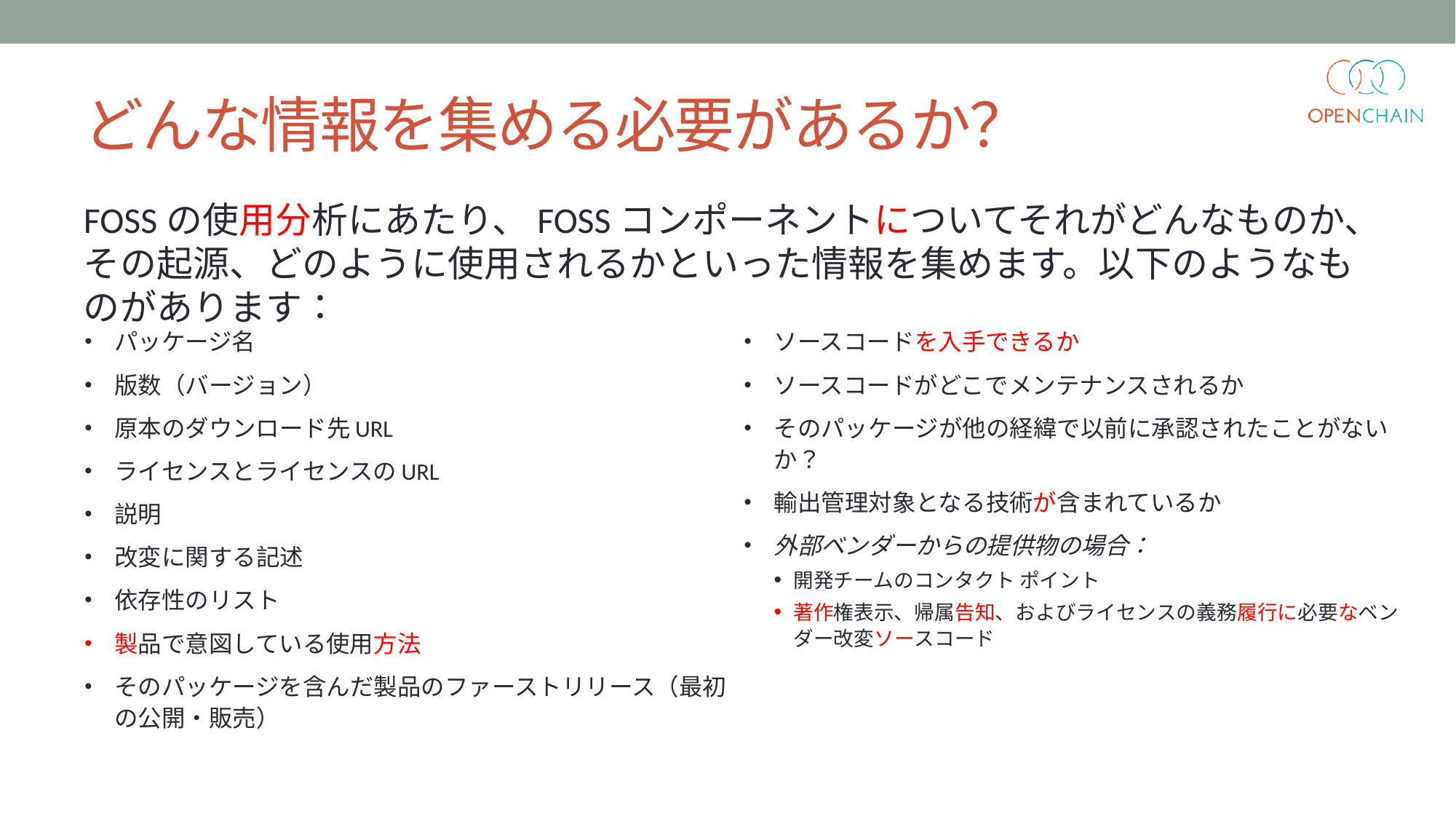

# どんな情報を集める必要があるか？
FOSSの使用分析にあたり、FOSSコンポーネントについてそれがどんなものか、その起源、どのように使用されるかといった情報を集めます。以下のようなものがあります：
パッケージ名
版数（バージョン）
原本のダウンロード先URL
ライセンスとライセンスのURL
説明
改変に関する記述
依存性のリスト
製品で意図している使用方法
そのパッケージを含んだ製品のファーストリリース（最初の公開・販売）
ソースコードを入手できるか
ソースコードがどこでメンテナンスされるか
そのパッケージが他の経緯で以前に承認されたことがないか？
輸出管理対象となる技術が含まれているか
外部ベンダーからの提供物の場合：
開発チームのコンタクト ポイント
著作権表示、帰属告知、およびライセンスの義務履行に必要なベンダー改変ソースコード